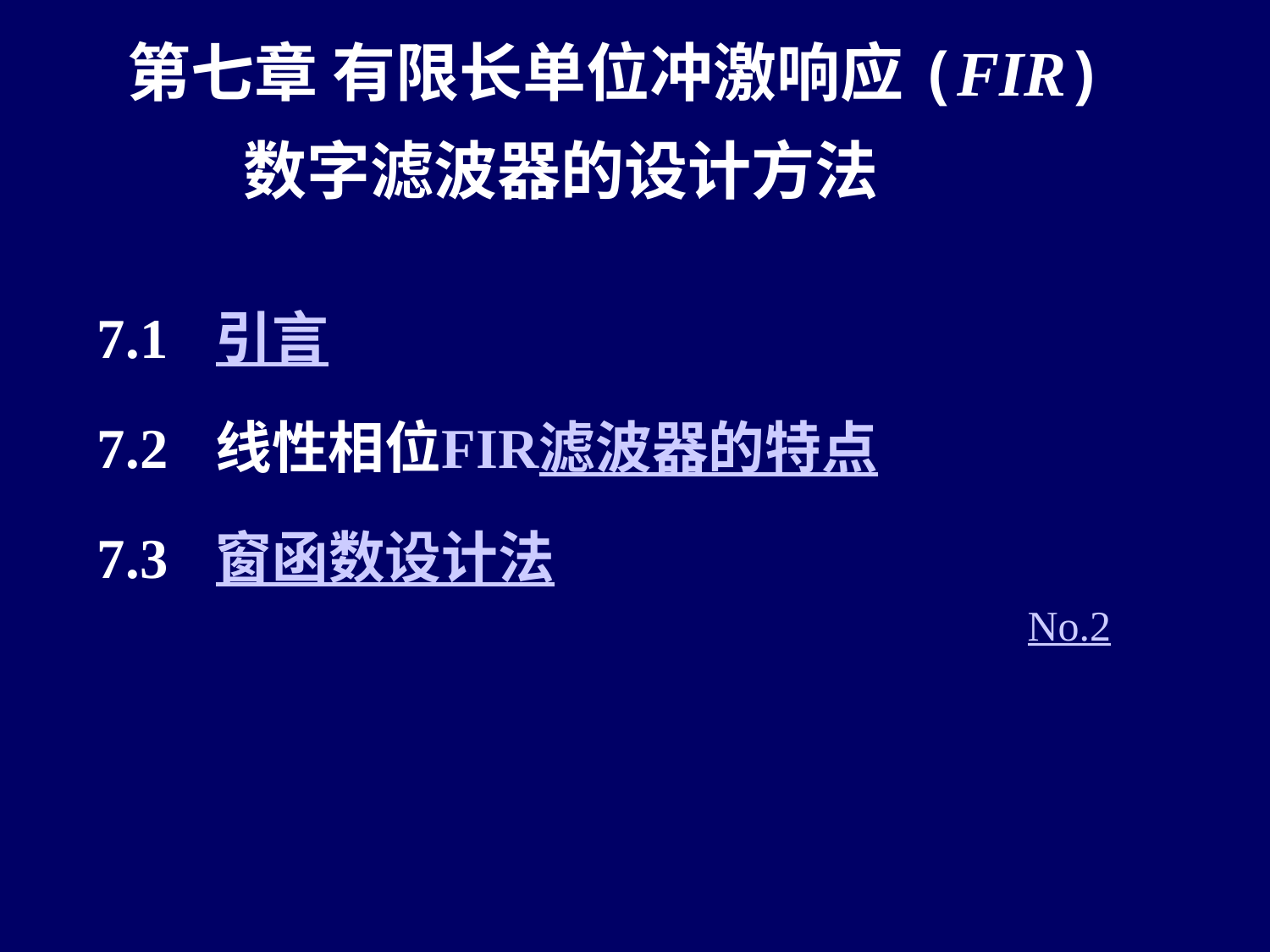

第七章 有限长单位冲激响应(FIR)
       数字滤波器的设计方法
7.1 引言
7.2 线性相位FIR滤波器的特点
7.3 窗函数设计法
No.2